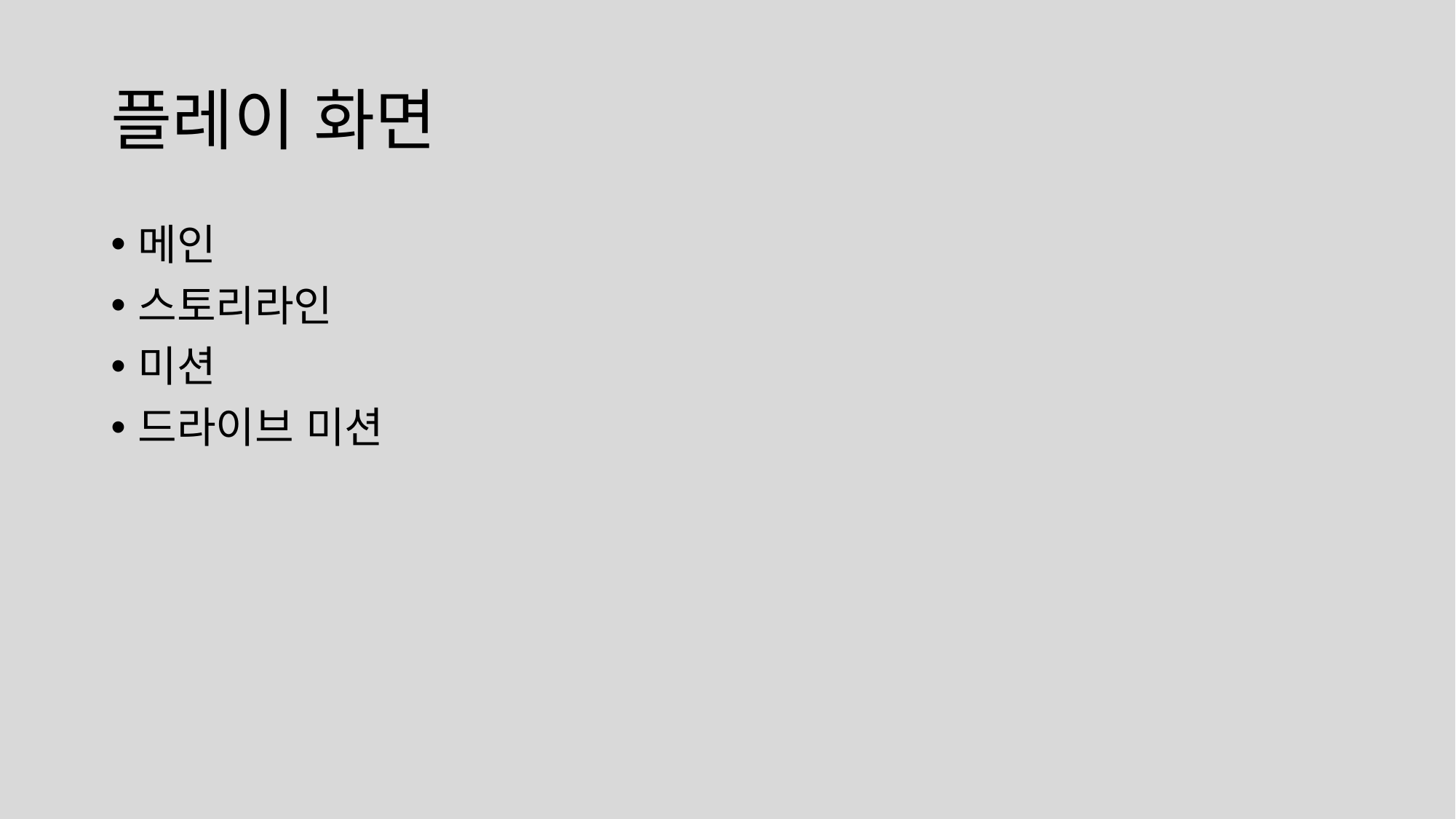

# 플레이 화면
메인
스토리라인
미션
드라이브 미션